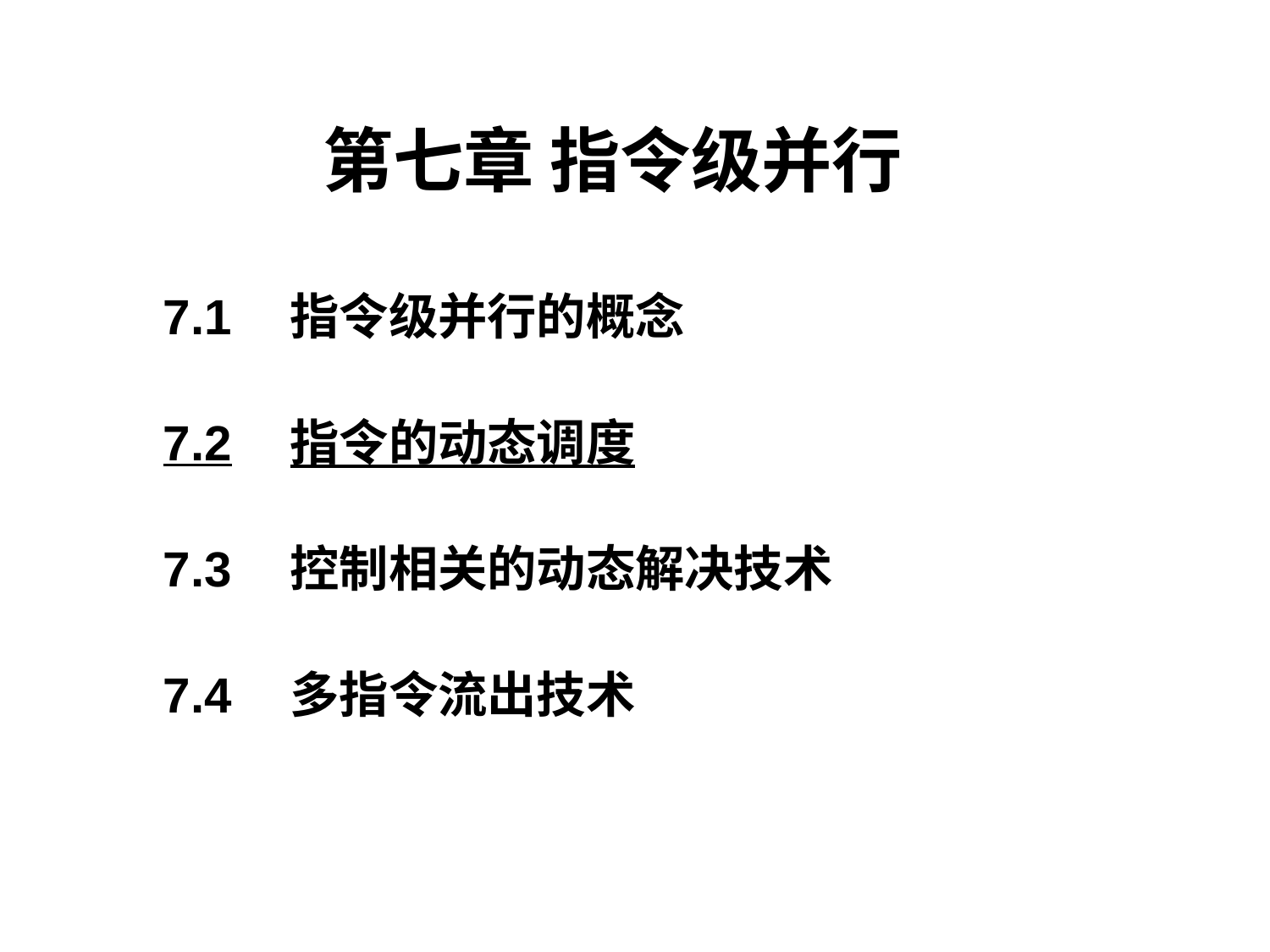

# 第七章 指令级并行
7.1	指令级并行的概念

7.2	指令的动态调度

7.3	控制相关的动态解决技术

7.4	多指令流出技术